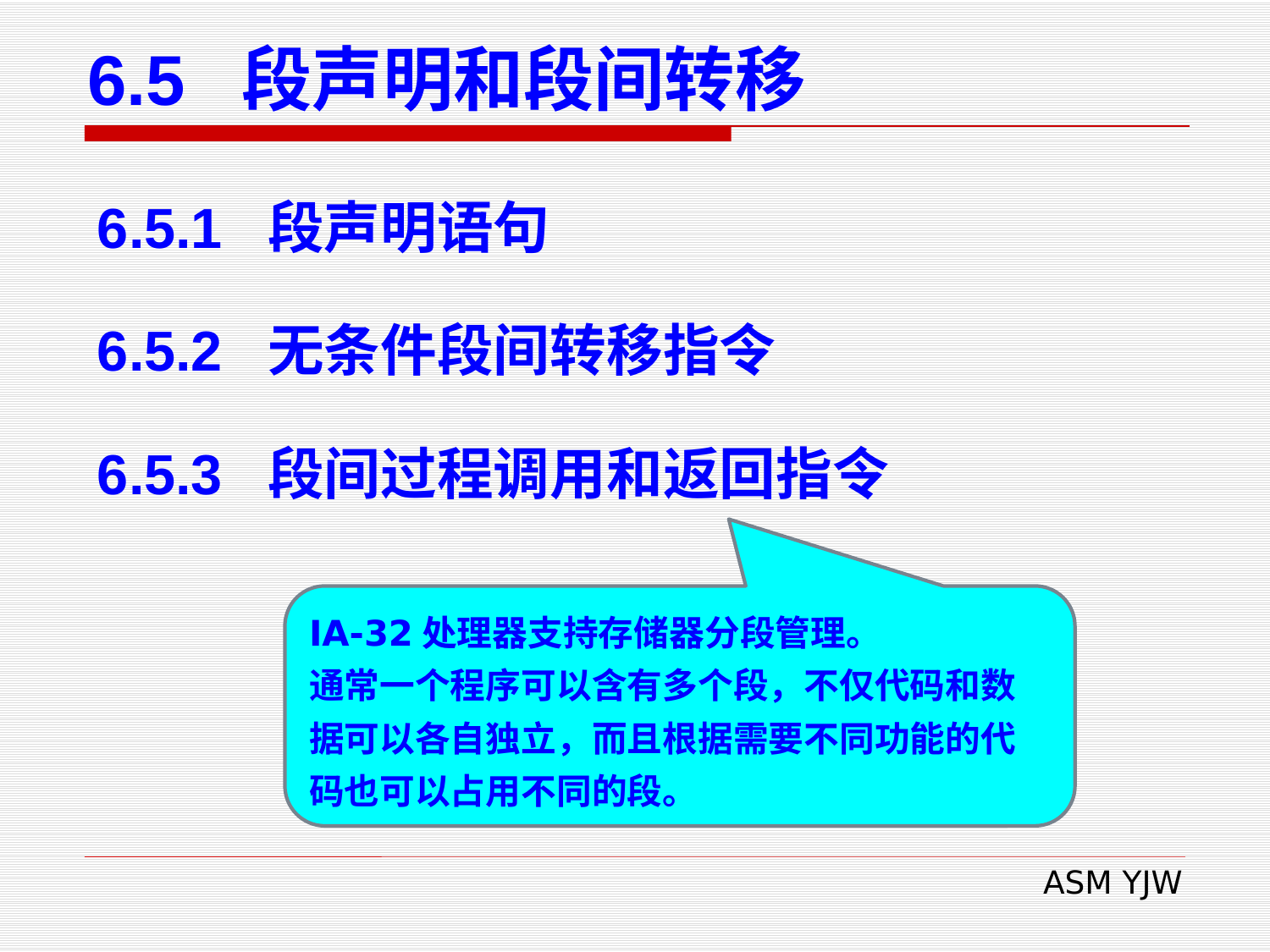

# 6.5  段声明和段间转移
6.5.1  段声明语句
6.5.2  无条件段间转移指令
6.5.3  段间过程调用和返回指令

IA-32处理器支持存储器分段管理。
通常一个程序可以含有多个段，不仅代码和数据可以各自独立，而且根据需要不同功能的代码也可以占用不同的段。